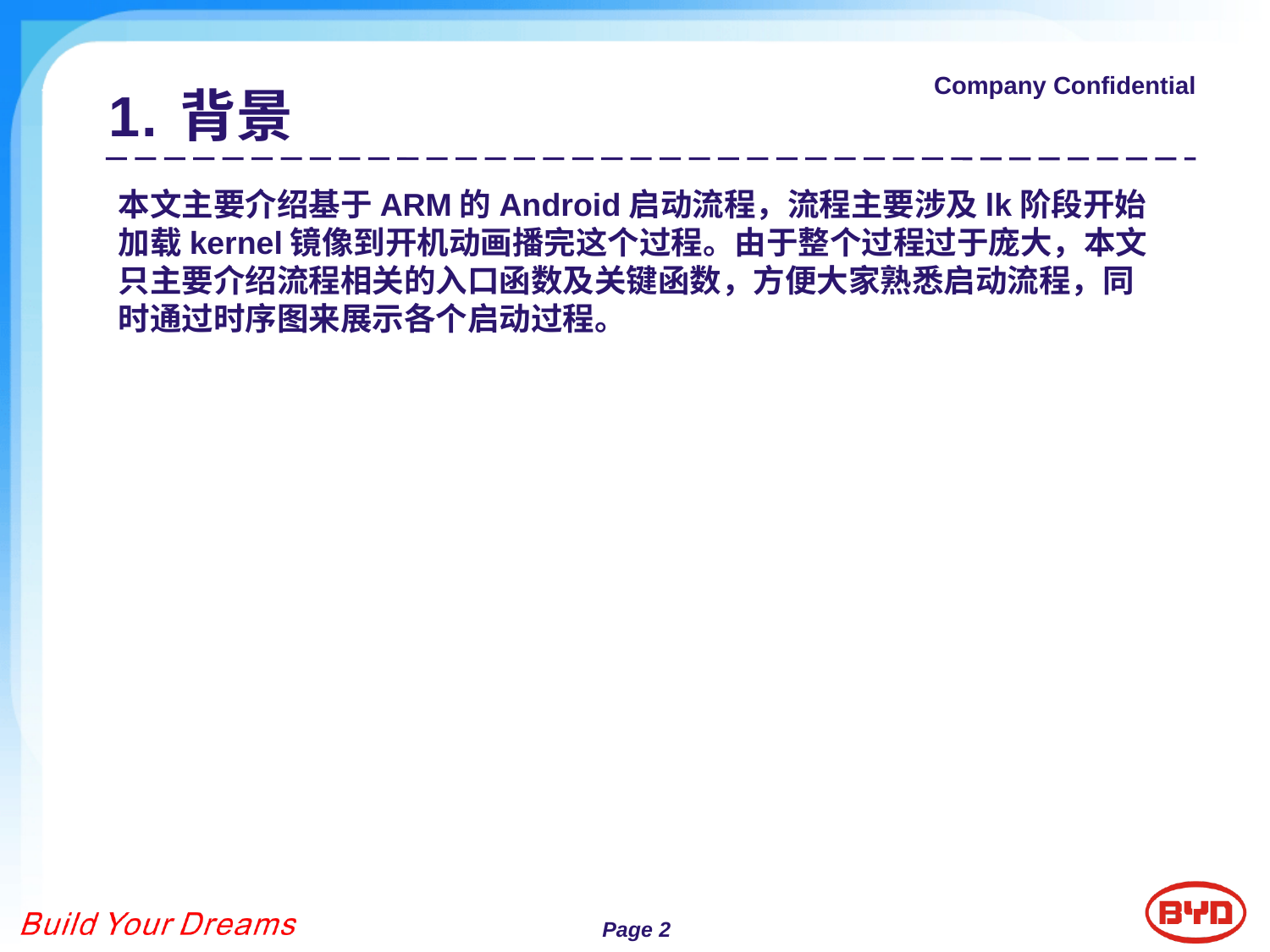

背景
本文主要介绍基于ARM的Android启动流程，流程主要涉及lk阶段开始加载kernel镜像到开机动画播完这个过程。由于整个过程过于庞大，本文只主要介绍流程相关的入口函数及关键函数，方便大家熟悉启动流程，同时通过时序图来展示各个启动过程。